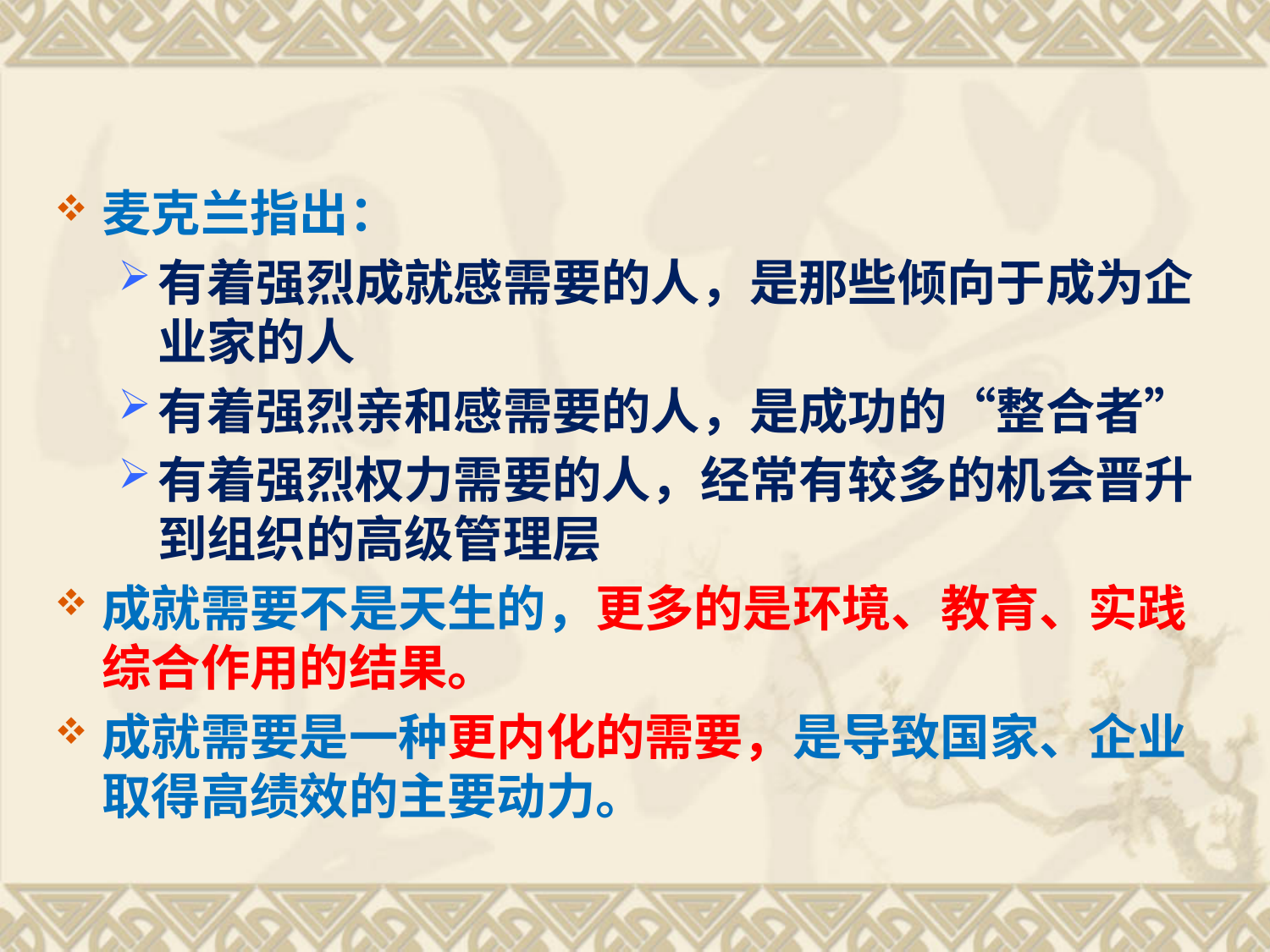

麦克兰指出：
有着强烈成就感需要的人，是那些倾向于成为企业家的人
有着强烈亲和感需要的人，是成功的“整合者”
有着强烈权力需要的人，经常有较多的机会晋升到组织的高级管理层
成就需要不是天生的，更多的是环境、教育、实践综合作用的结果。
成就需要是一种更内化的需要，是导致国家、企业取得高绩效的主要动力。